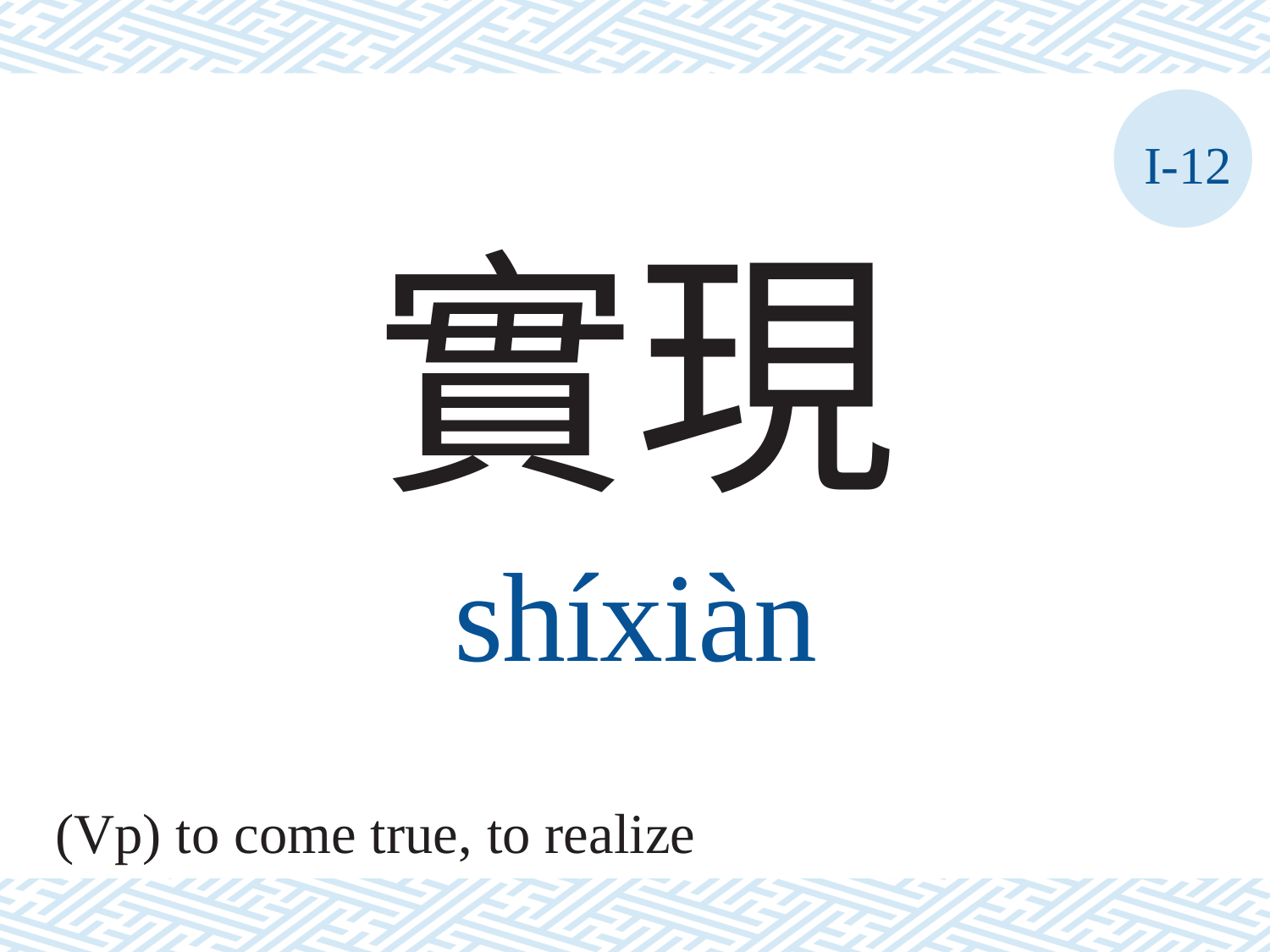

I-12
實現
shíxiàn
(Vp) to come true, to realize